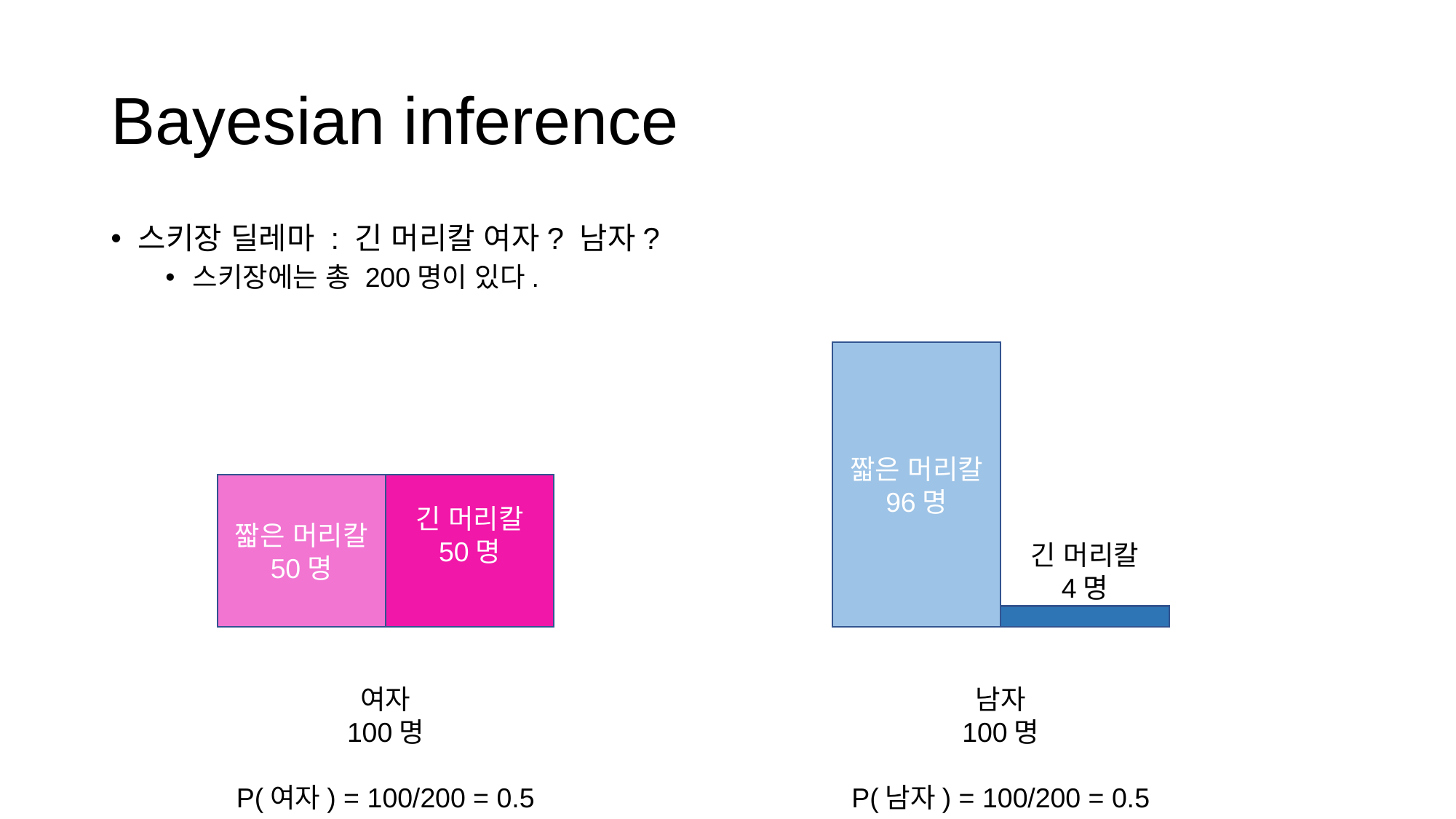

# Bayesian inference
스키장 딜레마 : 긴 머리칼 여자? 남자?
스키장에는 총 200명이 있다.

짧은 머리칼
96명
짧은 머리칼
50명
긴 머리칼
50명

긴 머리칼
4명

여자
100명

P(여자) = 100/200 = 0.5
남자
100명

P(남자) = 100/200 = 0.5